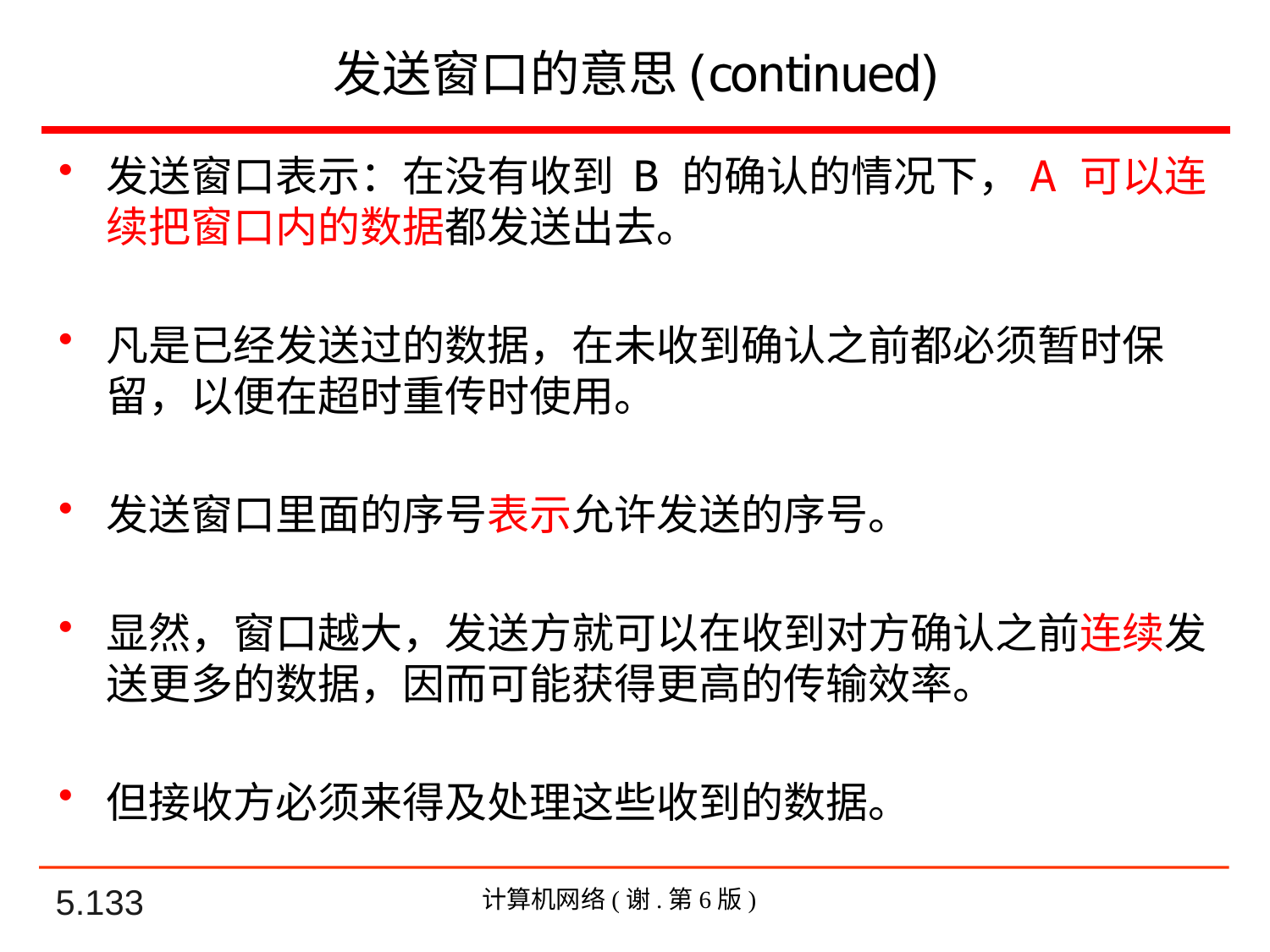

# 发送窗口的意思(continued)
发送窗口表示：在没有收到 B 的确认的情况下，A 可以连续把窗口内的数据都发送出去。

凡是已经发送过的数据，在未收到确认之前都必须暂时保留，以便在超时重传时使用。

发送窗口里面的序号表示允许发送的序号。

显然，窗口越大，发送方就可以在收到对方确认之前连续发送更多的数据，因而可能获得更高的传输效率。

但接收方必须来得及处理这些收到的数据。